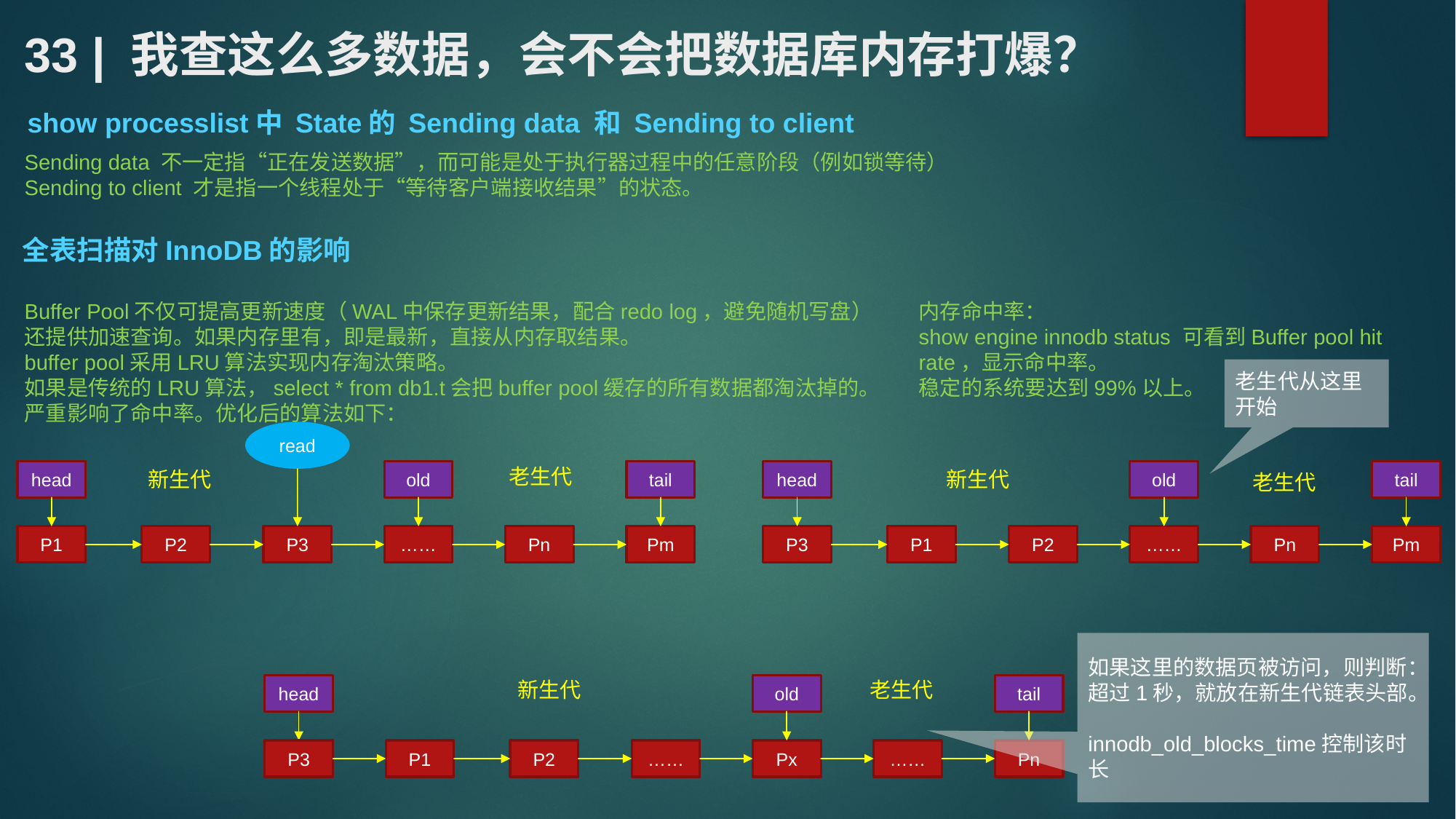

# 33 | 我查这么多数据，会不会把数据库内存打爆？
show processlist中 State的 Sending data 和 Sending to client
Sending data 不一定指“正在发送数据”，而可能是处于执行器过程中的任意阶段（例如锁等待）
Sending to client 才是指一个线程处于“等待客户端接收结果”的状态。
全表扫描对InnoDB的影响
Buffer Pool不仅可提高更新速度（WAL中保存更新结果，配合redo log，避免随机写盘）
还提供加速查询。如果内存里有，即是最新，直接从内存取结果。
buffer pool采用LRU算法实现内存淘汰策略。
如果是传统的LRU算法，select * from db1.t会把buffer pool缓存的所有数据都淘汰掉的。
严重影响了命中率。优化后的算法如下：
内存命中率：
show engine innodb status 可看到Buffer pool hit rate，显示命中率。
稳定的系统要达到99%以上。
老生代从这里开始
read
老生代
新生代
新生代
head
old
tail
head
old
tail
老生代
P1
P2
P3
……
Pn
Pm
P3
P1
P2
……
Pn
Pm
如果这里的数据页被访问，则判断：超过1秒，就放在新生代链表头部。

innodb_old_blocks_time控制该时长
老生代
新生代
head
old
tail
P3
P1
P2
……
Px
……
Pn